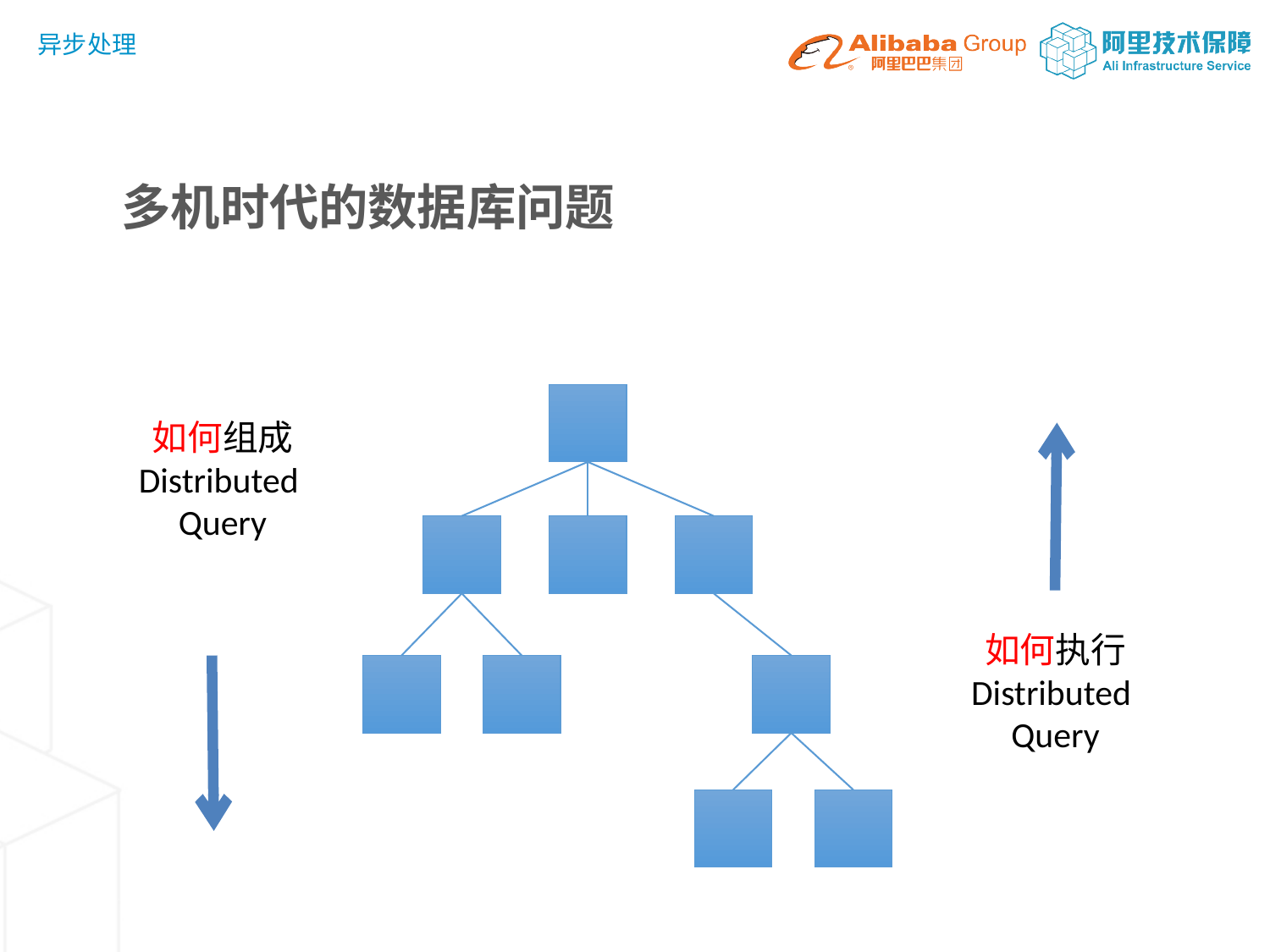

异步处理
多机时代的数据库问题

如何组成
Distributed
Query

如何执行
Distributed
Query